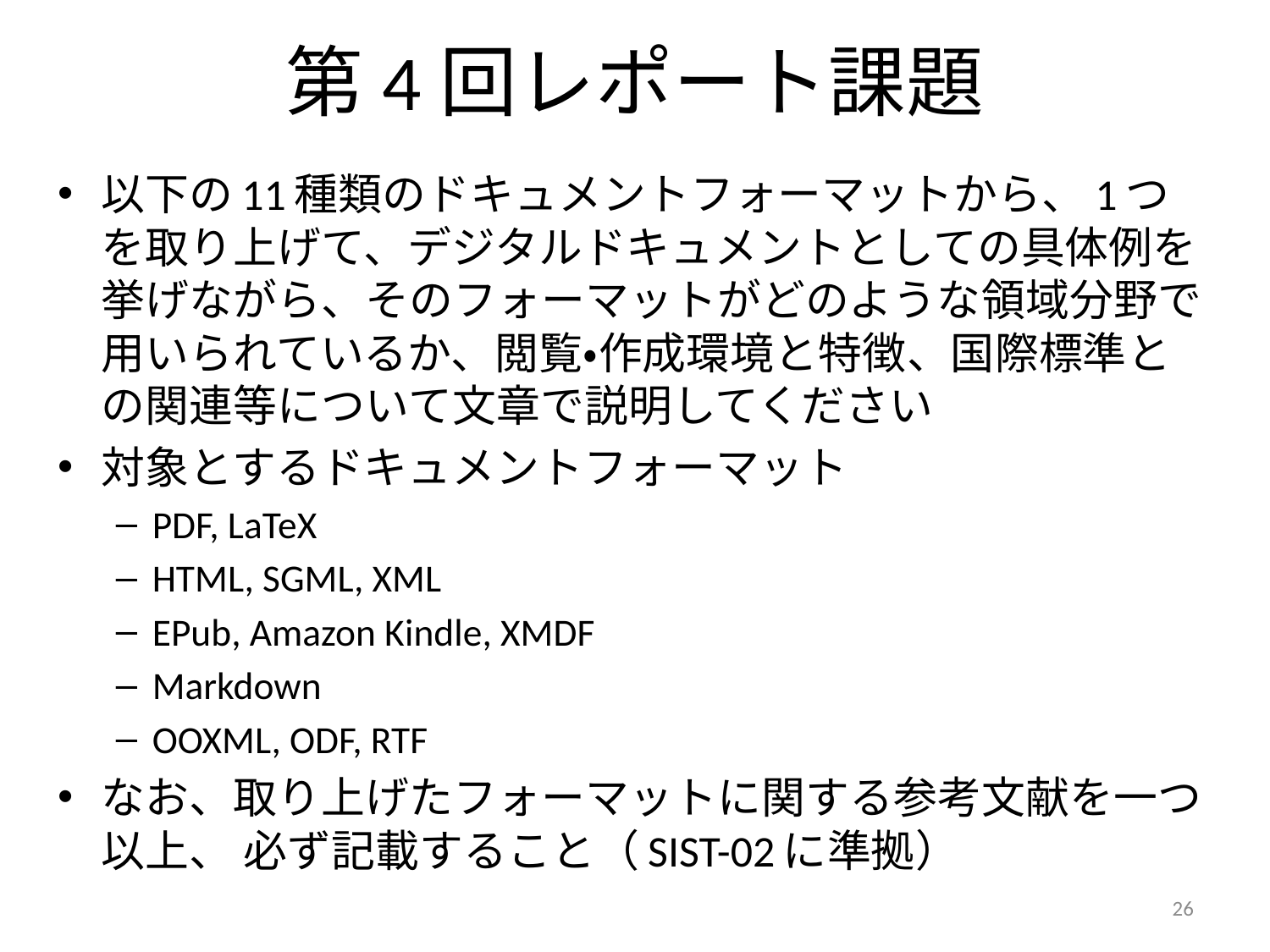

# 第4回レポート課題
以下の11種類のドキュメントフォーマットから、1つを取り上げて、デジタルドキュメントとしての具体例を挙げながら、そのフォーマットがどのような領域分野で用いられているか、閲覧・作成環境と特徴、国際標準との関連等について文章で説明してください
対象とするドキュメントフォーマット
PDF, LaTeX
HTML, SGML, XML
EPub, Amazon Kindle, XMDF
Markdown
OOXML, ODF, RTF
なお、取り上げたフォーマットに関する参考文献を一つ以上、 必ず記載すること（SIST-02に準拠）
26